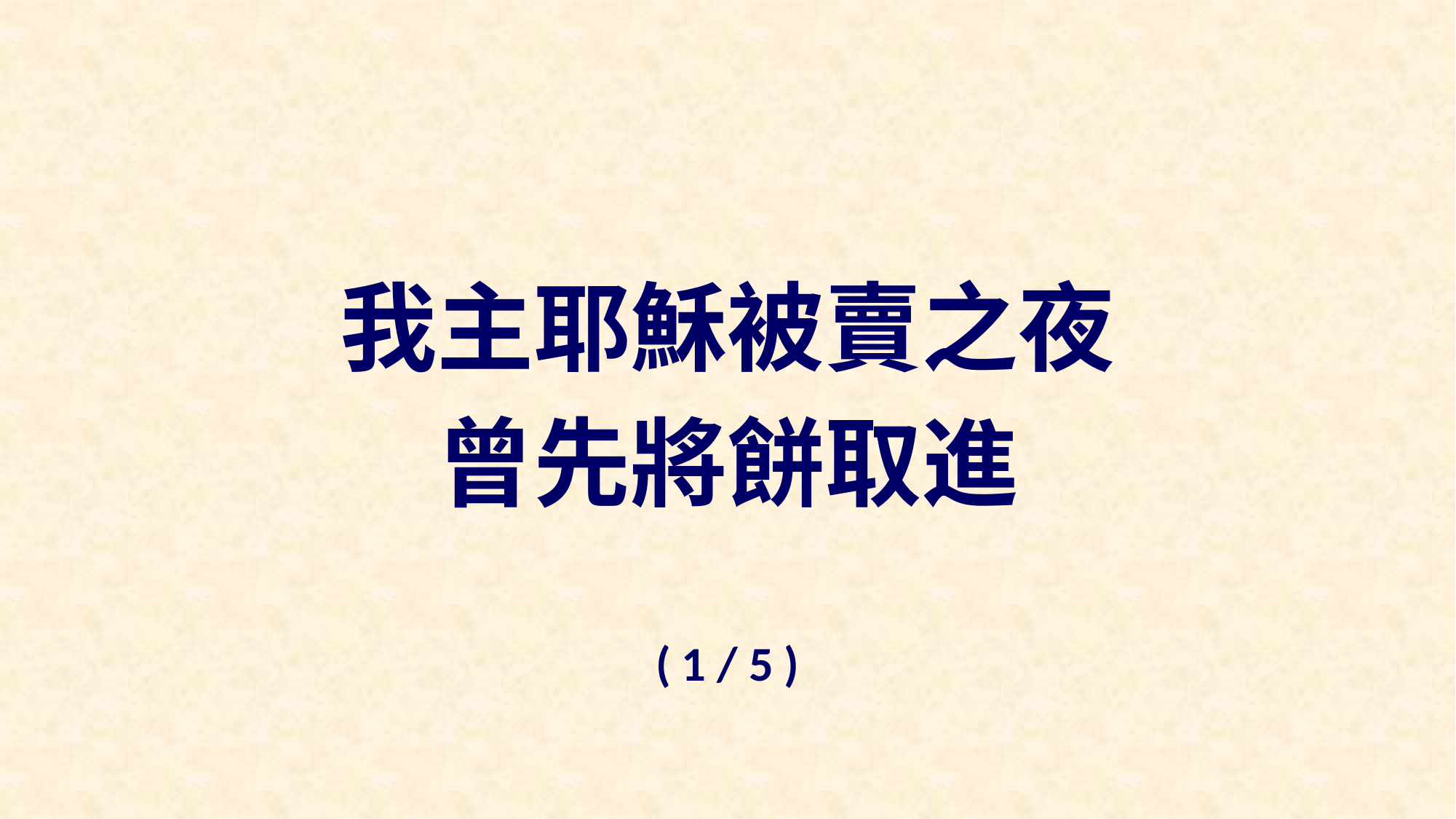

我主耶穌被賣之夜
曾先將餅取進
( 1 / 5 )